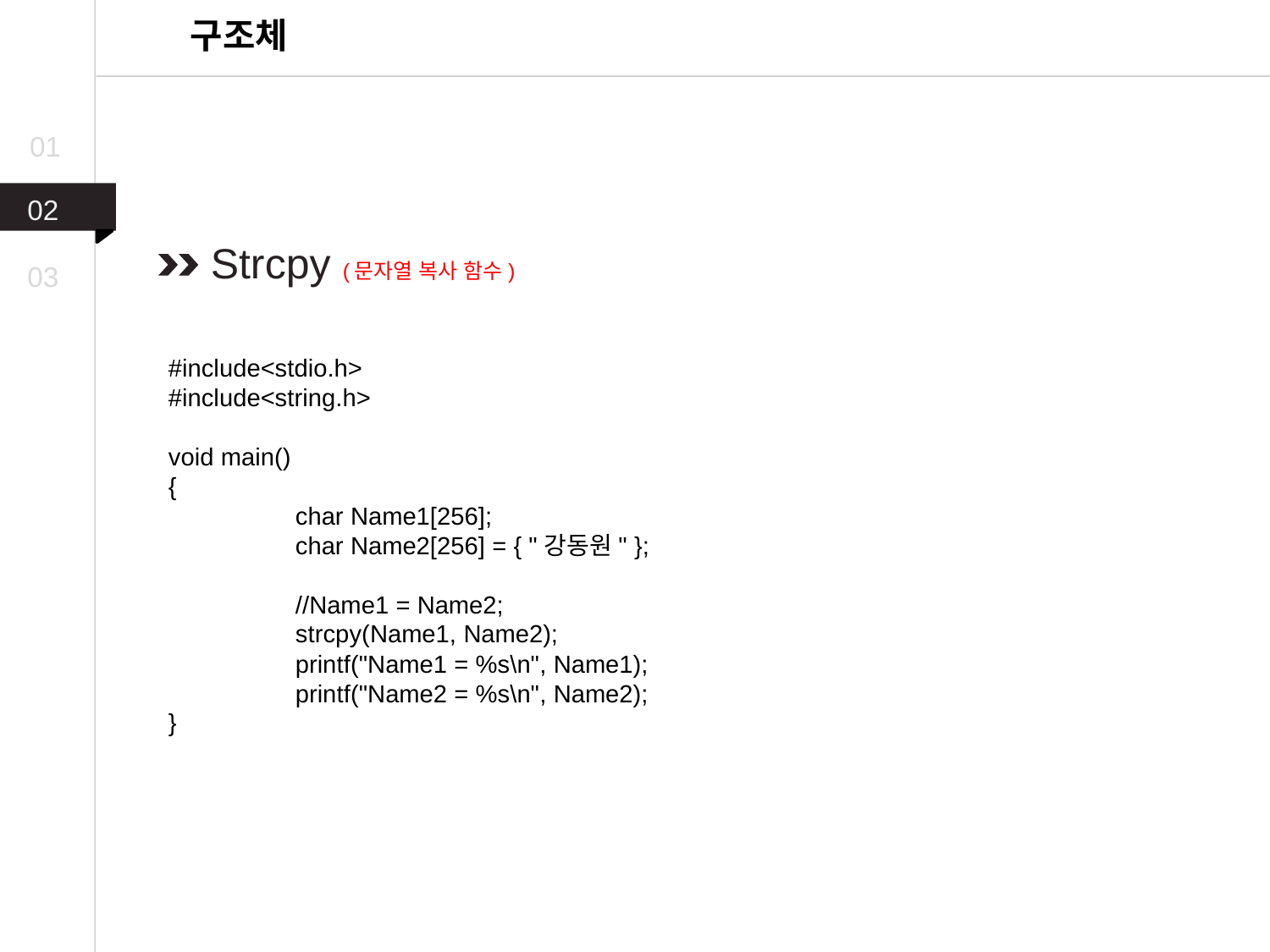

구조체
01

02

Strcpy (문자열 복사 함수)
03

#include<stdio.h>
#include<string.h>

void main()
{
	char Name1[256];
	char Name2[256] = { "강동원" };

	//Name1 = Name2;
	strcpy(Name1, Name2);
	printf("Name1 = %s\n", Name1);
	printf("Name2 = %s\n", Name2);
}